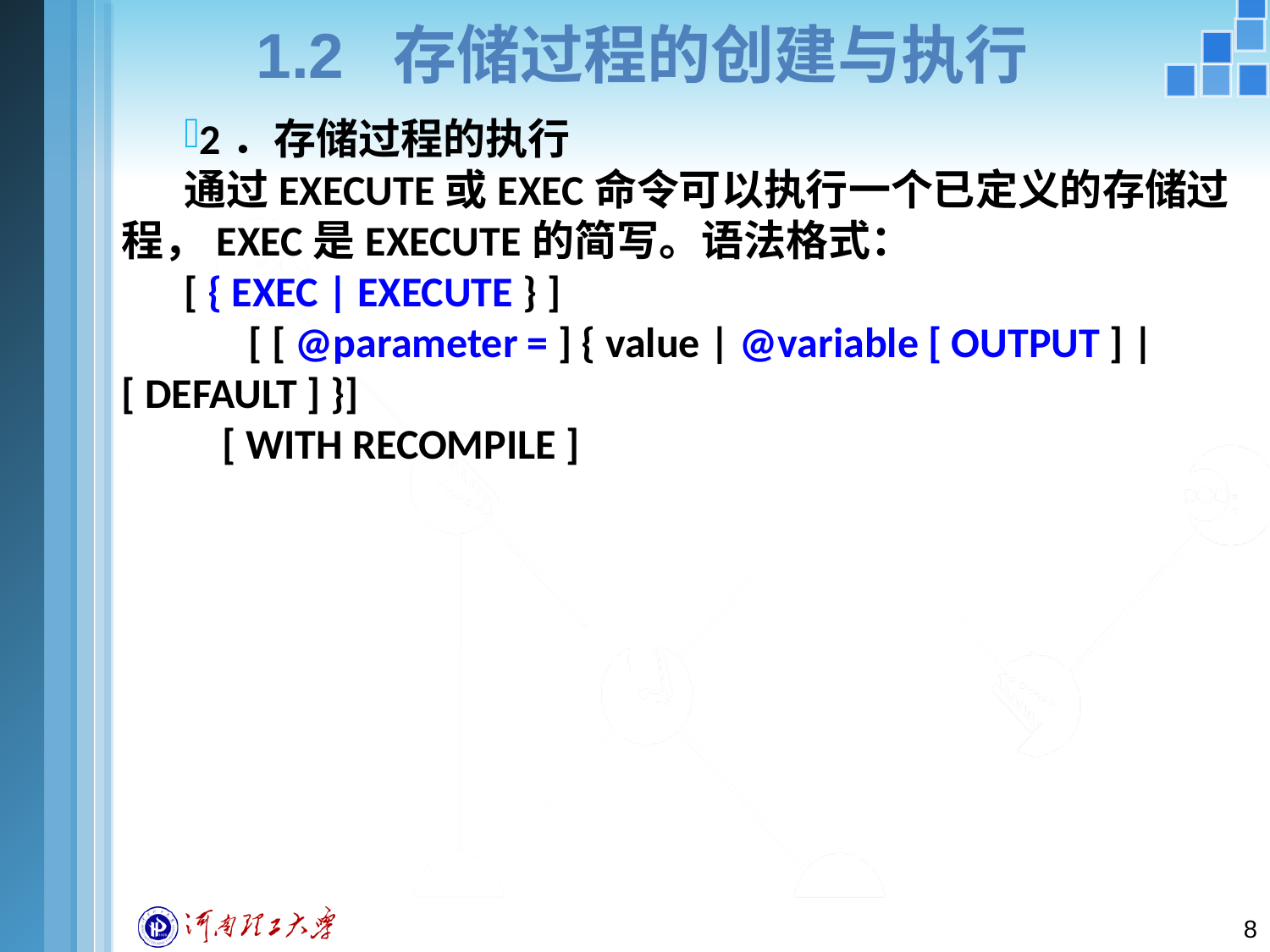

# 1.2  存储过程的创建与执行
2．存储过程的执行
通过EXECUTE或EXEC命令可以执行一个已定义的存储过程，EXEC是EXECUTE的简写。语法格式：
[ { EXEC | EXECUTE } ]
	[ [ @parameter = ] { value | @variable [ OUTPUT ] | [ DEFAULT ] }]
    [ WITH RECOMPILE ]